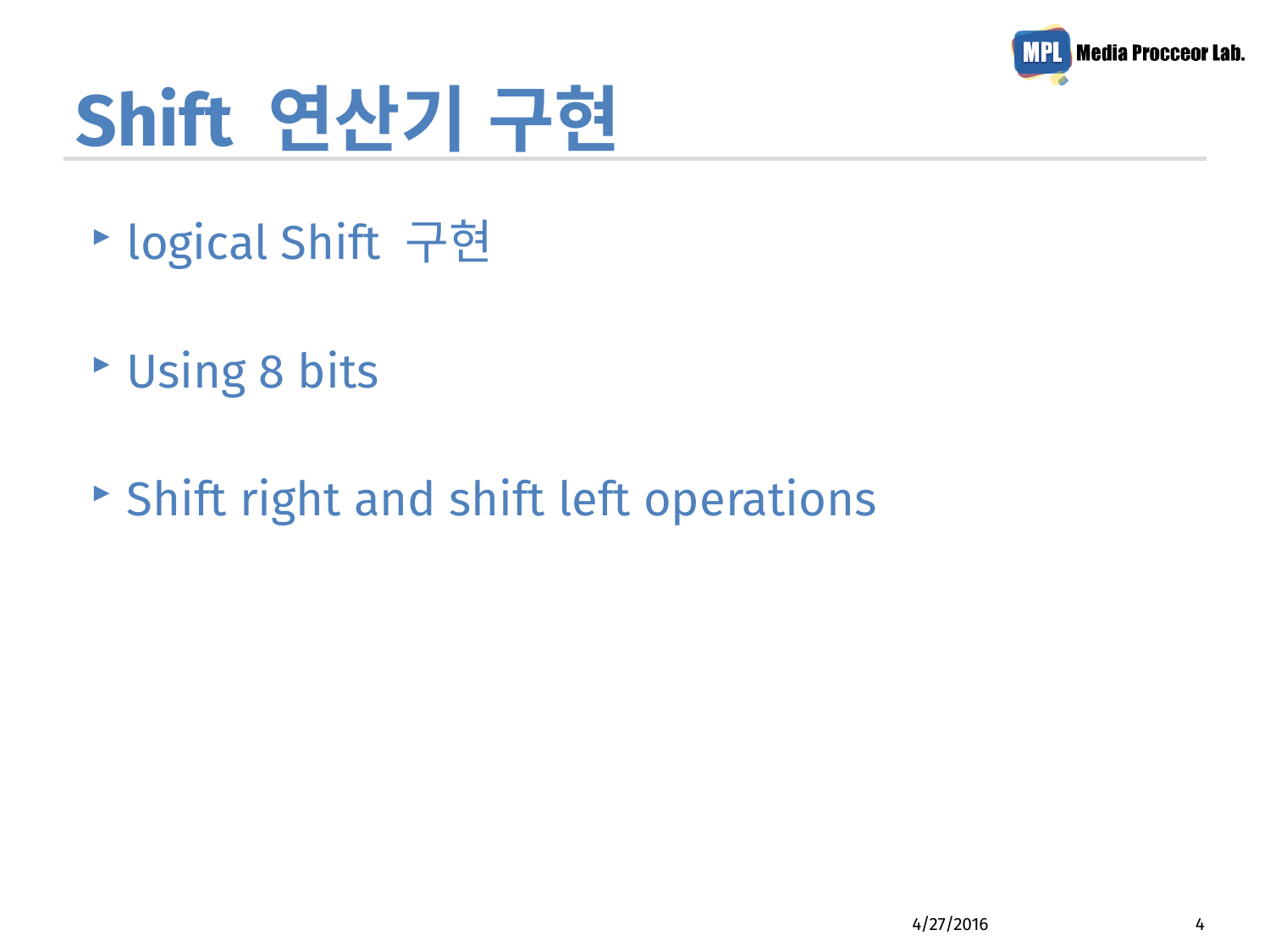

# Shift 연산기 구현
logical Shift 구현

Using 8 bits

Shift right and shift left operations

4/27/2016
4